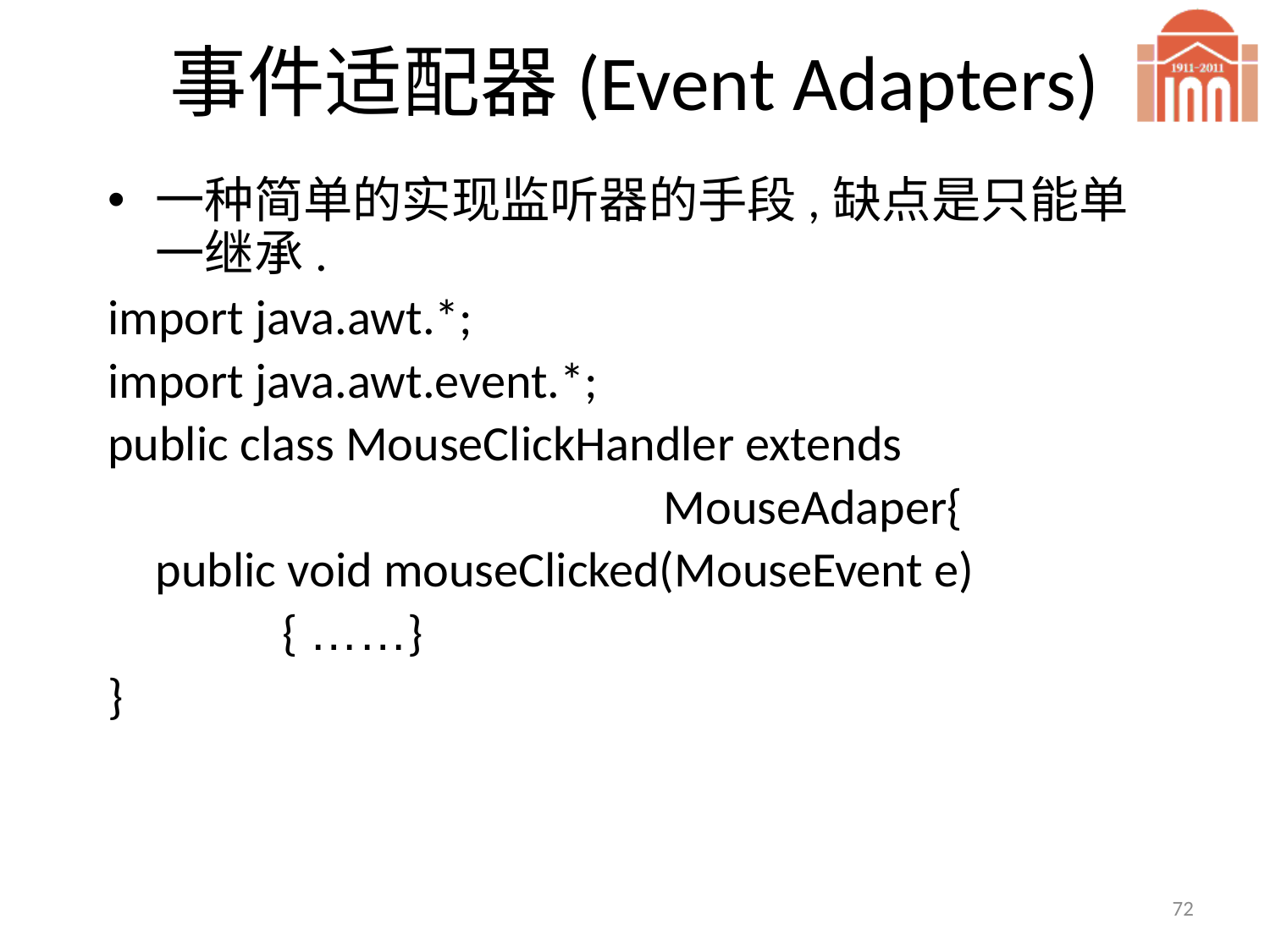

# 事件适配器(Event Adapters)
一种简单的实现监听器的手段,缺点是只能单一继承.
import java.awt.*;
import java.awt.event.*;
public class MouseClickHandler extends
					MouseAdaper{
	public void mouseClicked(MouseEvent e)
		{ ……}
}
72